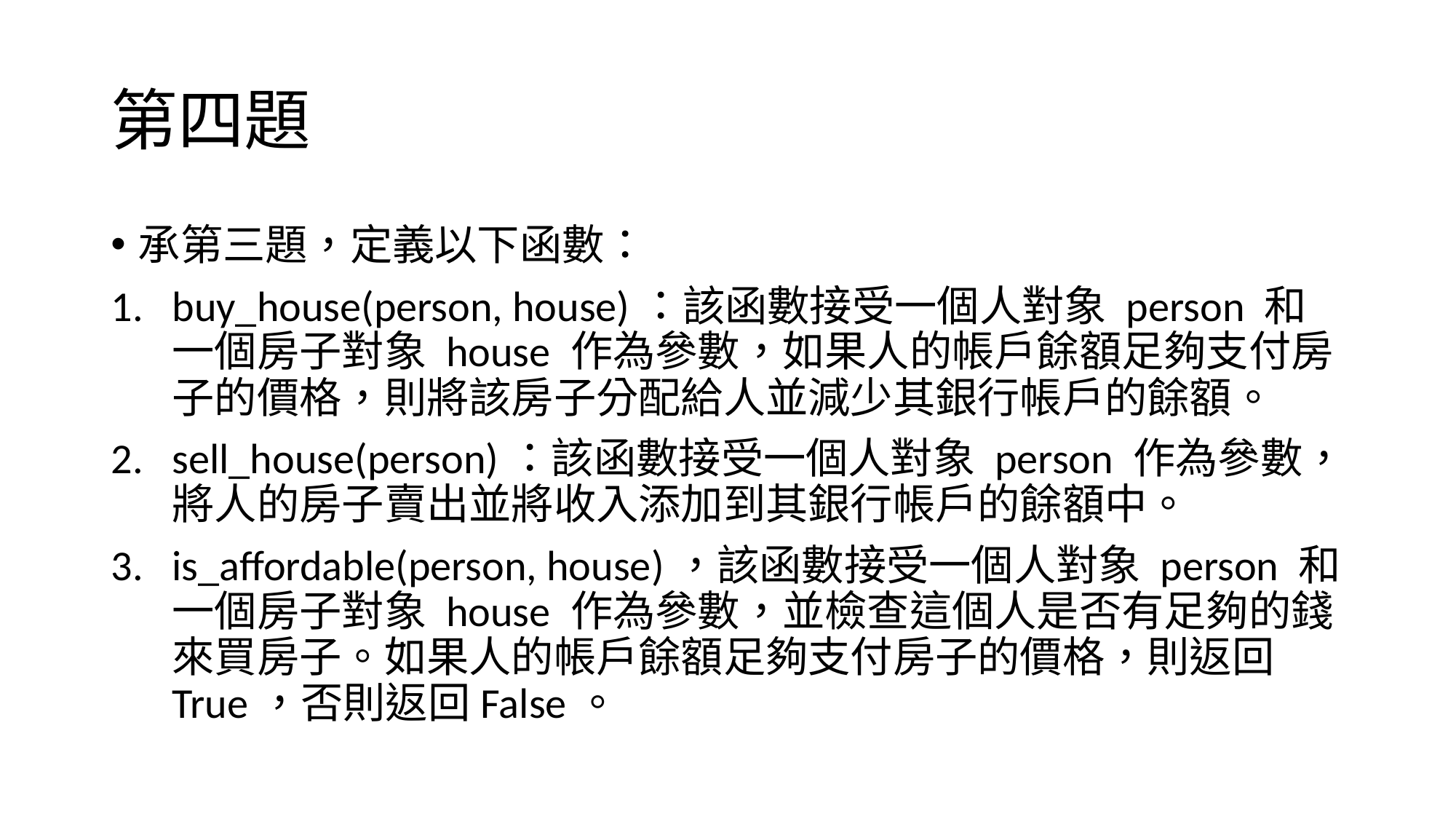

# 第四題
承第三題，定義以下函數：
buy_house(person, house)：該函數接受一個人對象 person 和一個房子對象 house 作為參數，如果人的帳戶餘額足夠支付房子的價格，則將該房子分配給人並減少其銀行帳戶的餘額。
sell_house(person)：該函數接受一個人對象 person 作為參數，將人的房子賣出並將收入添加到其銀行帳戶的餘額中。
is_affordable(person, house)，該函數接受一個人對象 person 和一個房子對象 house 作為參數，並檢查這個人是否有足夠的錢來買房子。如果人的帳戶餘額足夠支付房子的價格，則返回True，否則返回False。